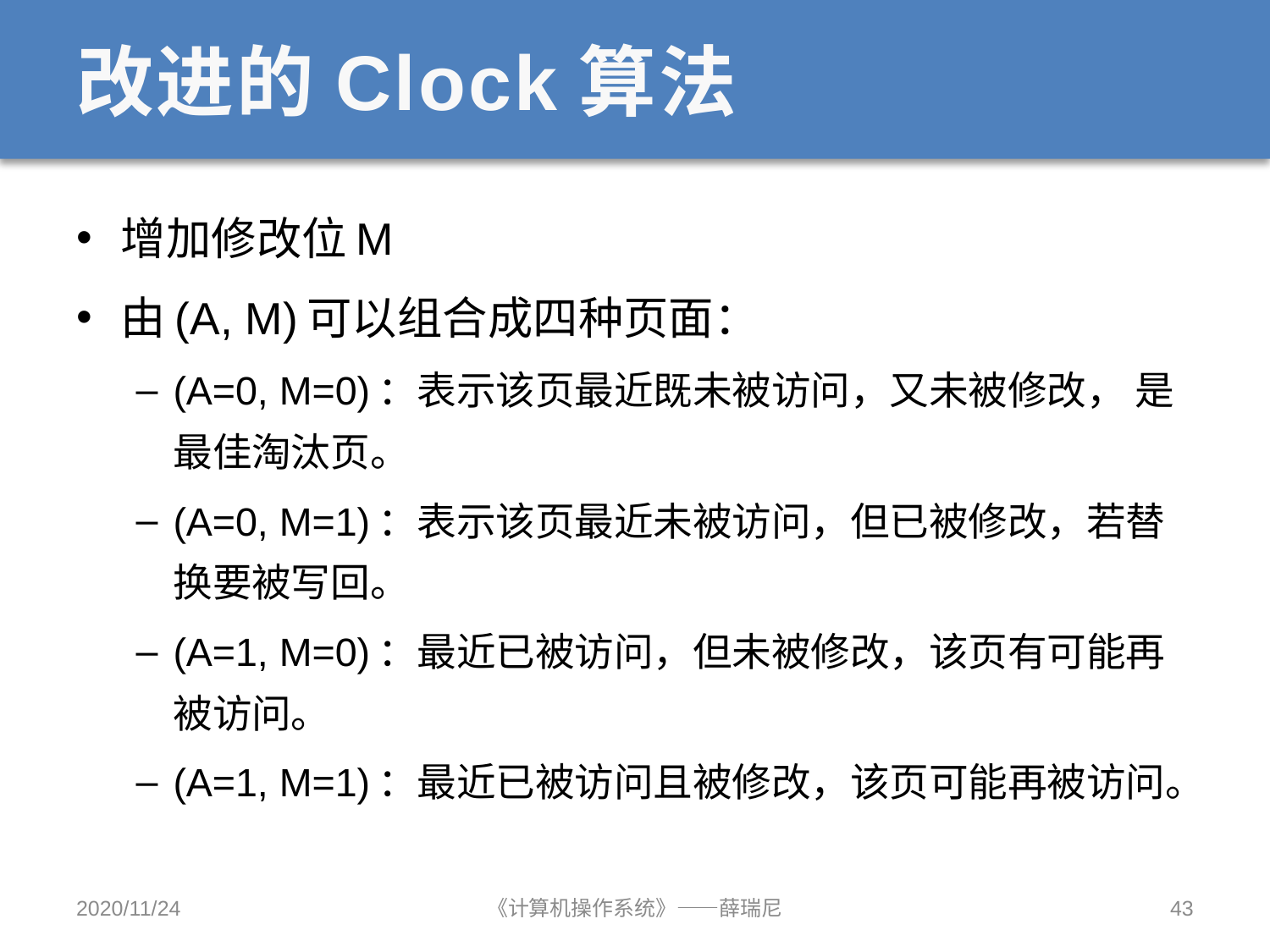

# 改进的Clock算法
增加修改位M
由(A, M)可以组合成四种页面：
(A=0, M=0)：表示该页最近既未被访问，又未被修改， 是最佳淘汰页。
(A=0, M=1)：表示该页最近未被访问，但已被修改，若替换要被写回。
(A=1, M=0)：最近已被访问，但未被修改，该页有可能再被访问。
(A=1, M=1)：最近已被访问且被修改，该页可能再被访问。
2020/11/24
《计算机操作系统》——薛瑞尼
43